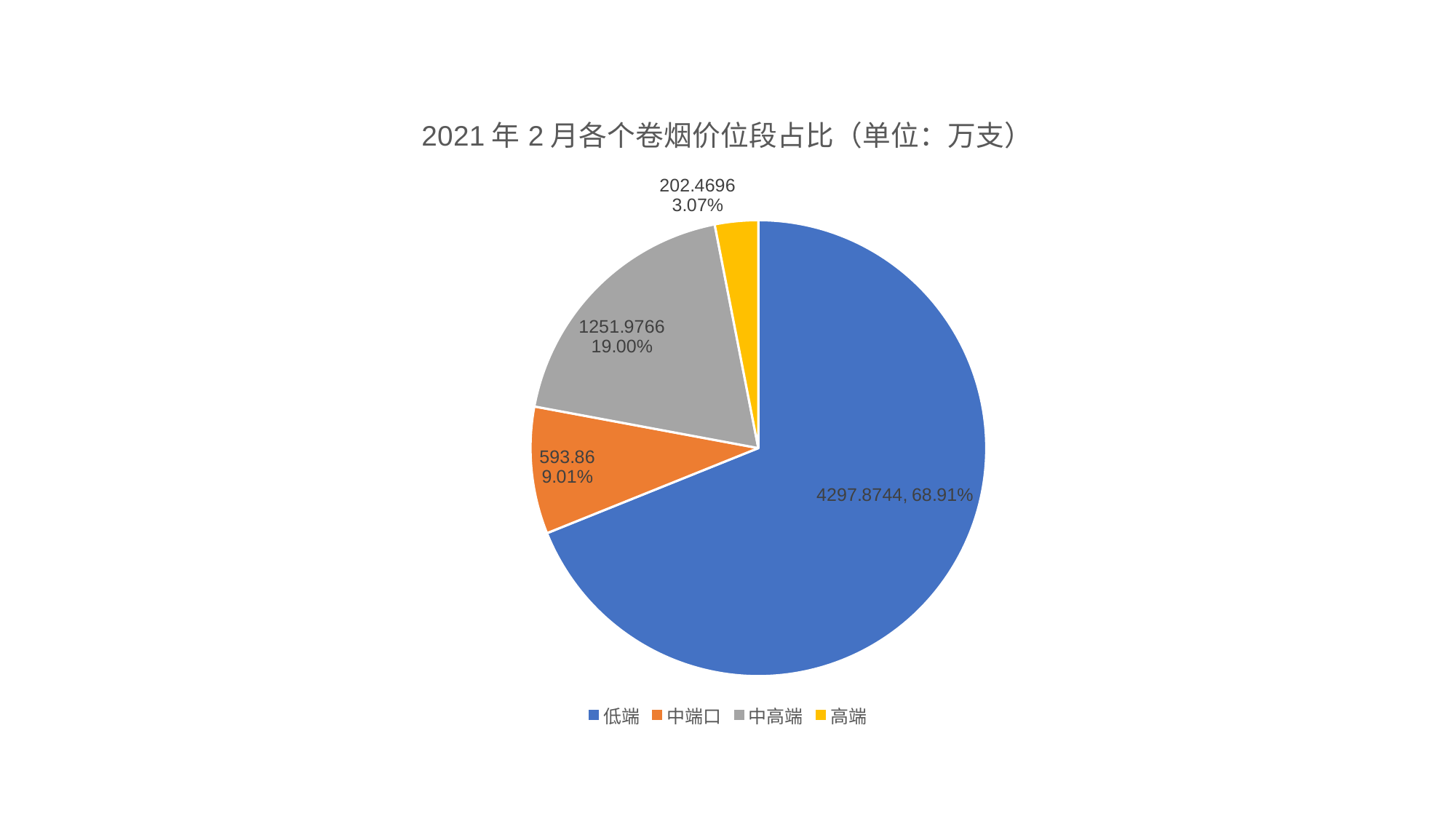

### Chart: 2021年2月各个卷烟价位段占比（单位：万支）

| Category | 2021年12月各个卷烟价位段占比 |
|---|---|
| 低端 | 4540.7244 |
| 中端口 | 593.86 |
| 中高端 | 1251.9766 |
| 高端 | 202.4696 |